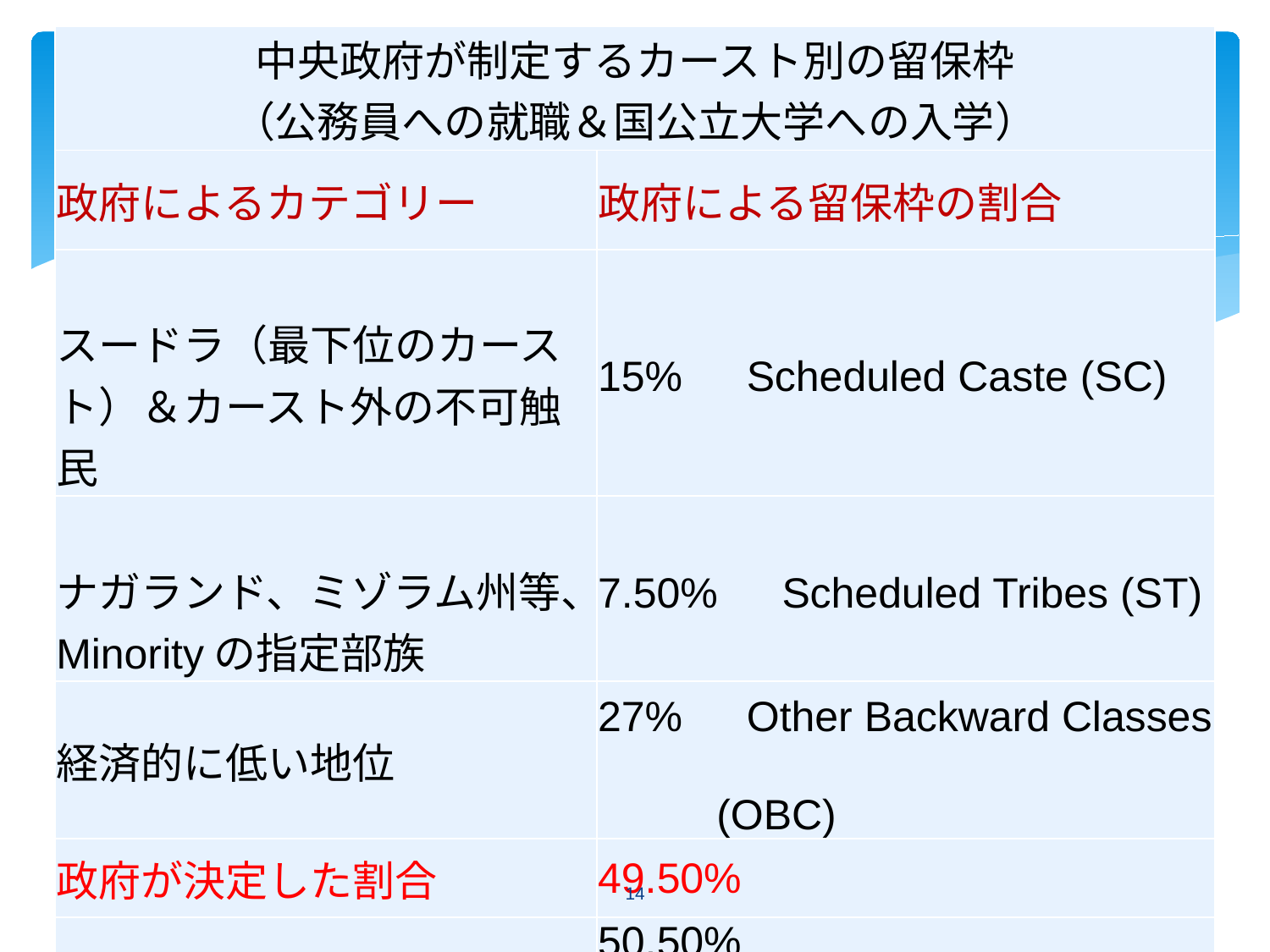

| 中央政府が制定するカースト別の留保枠 （公務員への就職＆国公立大学への入学） |  |
| --- | --- |
| 政府によるカテゴリー | 政府による留保枠の割合 |
| スードラ（最下位のカースト）＆カースト外の不可触民 | 15%　Scheduled Caste (SC) |
| ナガランド、ミゾラム州等、Minorityの指定部族 | 7.50%　Scheduled Tribes (ST) |
| 経済的に低い地位 | 27%　Other Backward Classes (OBC) |
| 政府が決定した割合 | 49.50% |
| 一般人競合残枠（但し、上記のカーストをも含む） | 50.50% (Home page -Ｅｄｕｃａｔｉｏｎ　＆　Ｇｏｖｅｒｎｍｅｎｔ　ｊｏｂｓ　ｉｎ　Ｉｎｄｉａ　ｏｎ 　Ｃａｓｔｅ　ｂａｓｅｄ　ｓｙｓｔｅｍ) |

14